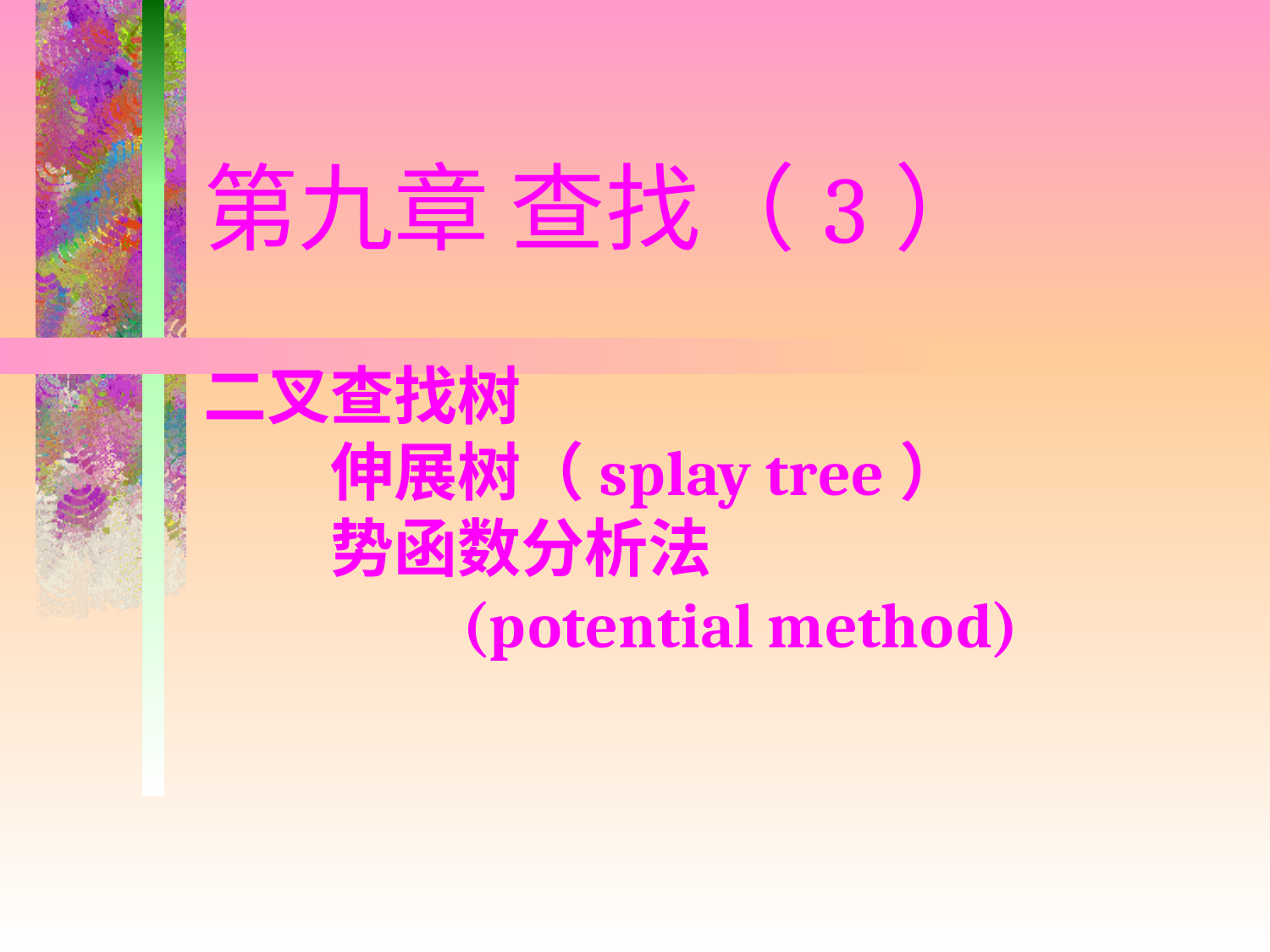

# 第九章 查找（3） 二叉查找树 伸展树（splay tree） 势函数分析法 (potential method)